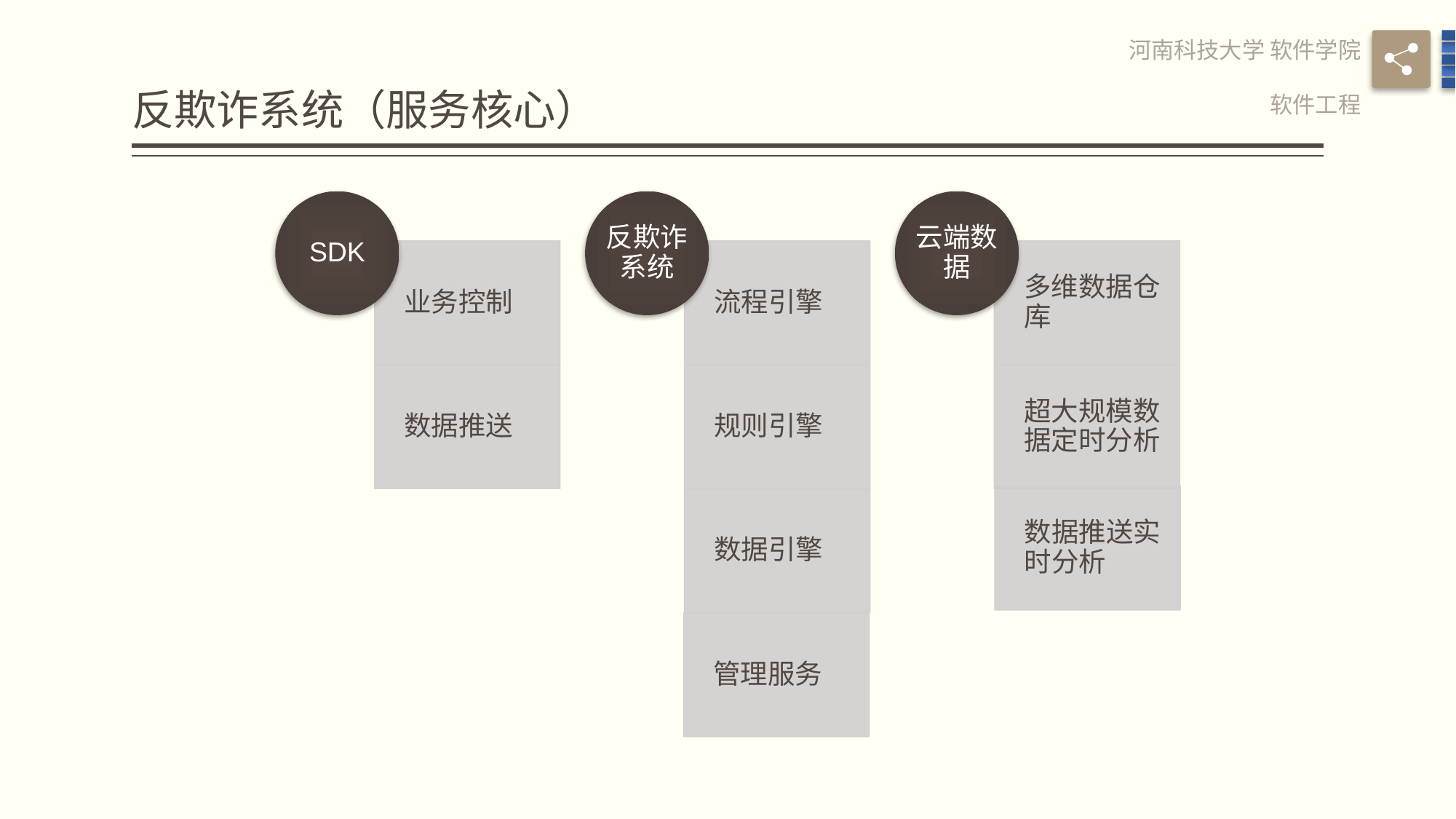

# 反欺诈系统（服务核心）
河南科技大学 软件学院
软件工程

业务控制
数据推送
数据推送实时分析
管理服务
SDK
流程引擎
规则引擎
数据引擎
反欺诈系统
多维数据仓库
超大规模数据定时分析
云端数据